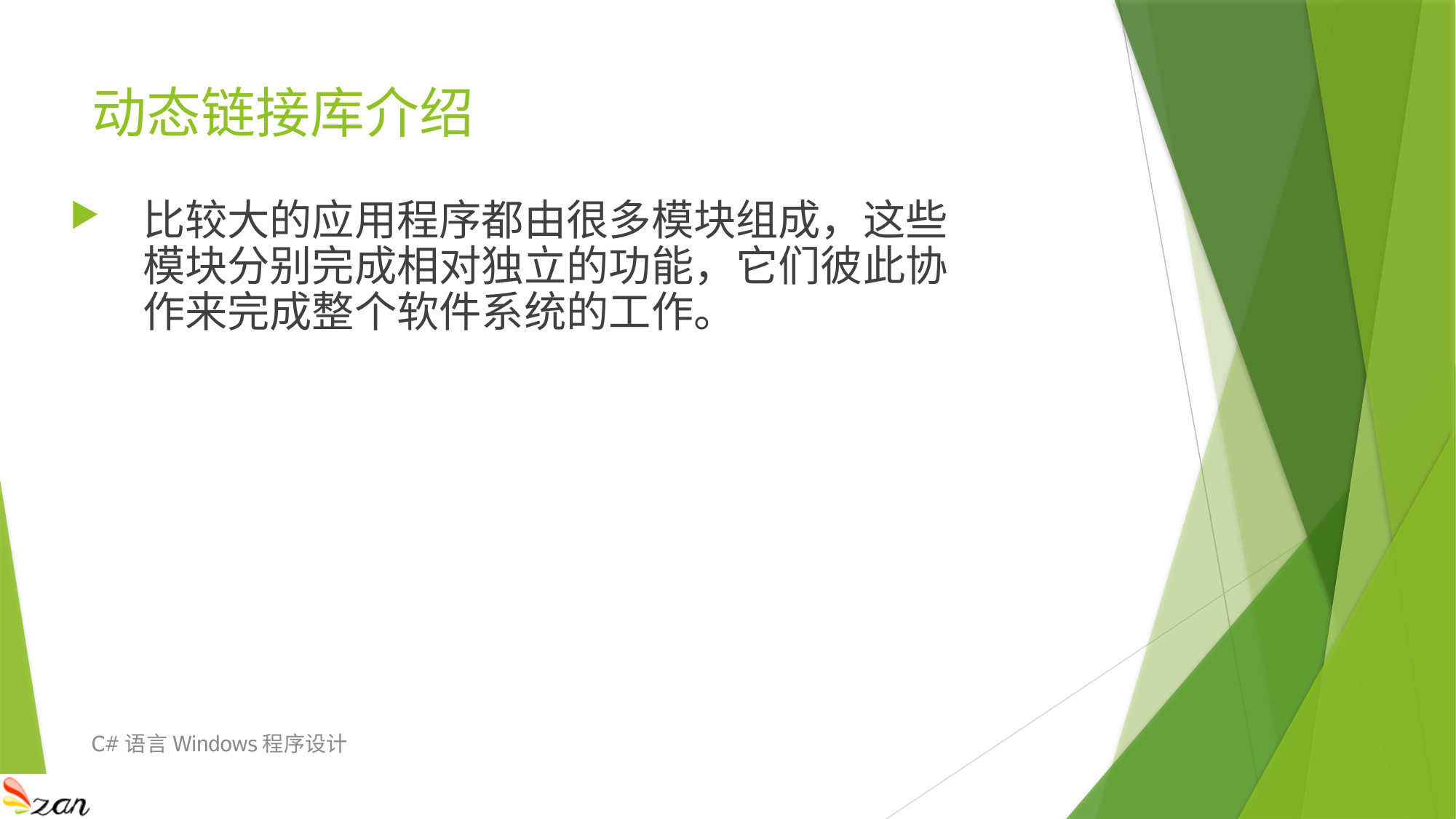

# 动态链接库介绍
比较大的应用程序都由很多模块组成，这些模块分别完成相对独立的功能，它们彼此协作来完成整个软件系统的工作。
C#语言Windows程序设计